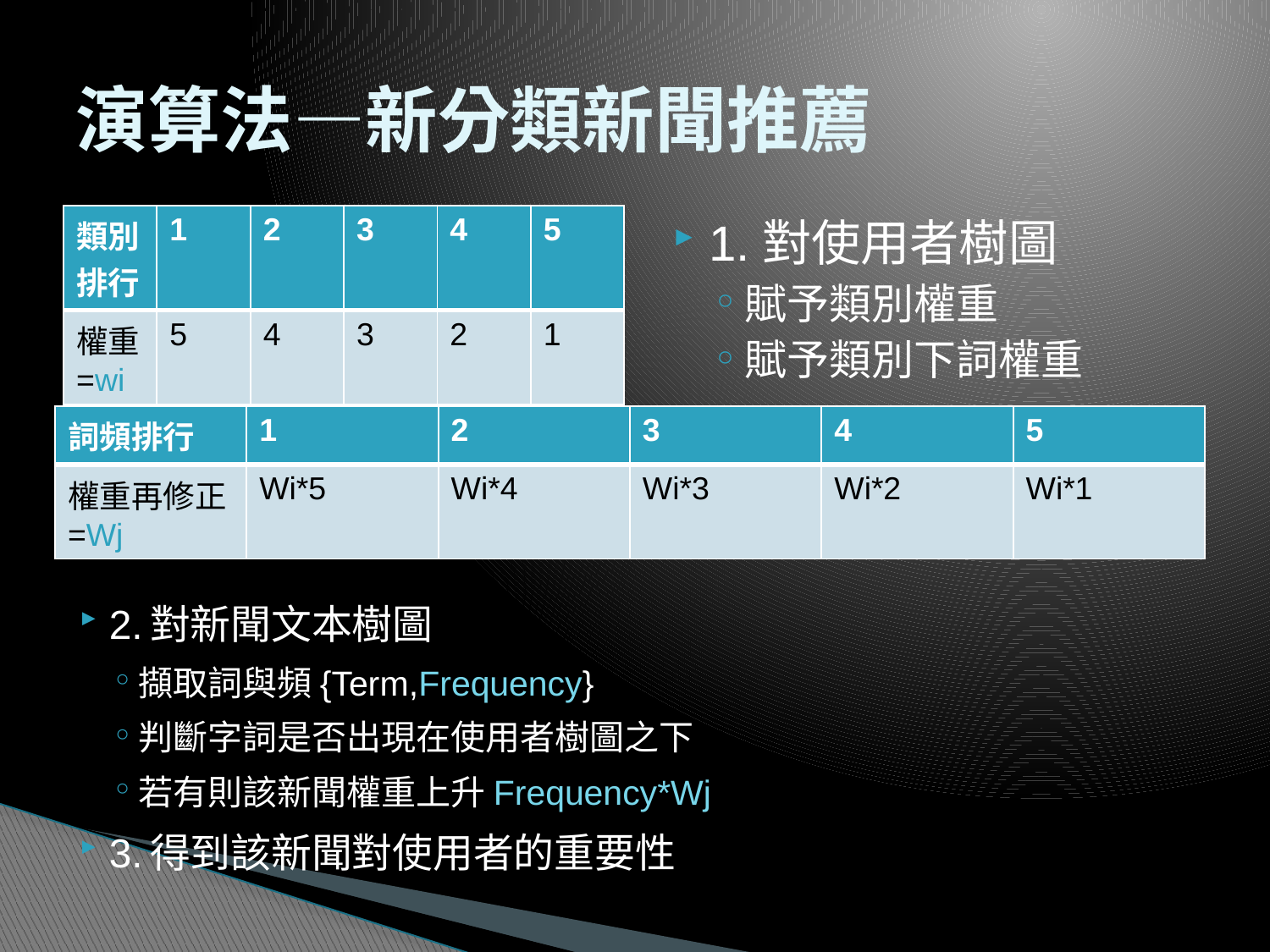

# 演算法—新分類新聞推薦
| 類別排行 | 1 | 2 | 3 | 4 | 5 |
| --- | --- | --- | --- | --- | --- |
| 權重=wi | 5 | 4 | 3 | 2 | 1 |
1.對使用者樹圖
賦予類別權重
賦予類別下詞權重

| 詞頻排行 | 1 | 2 | 3 | 4 | 5 |
| --- | --- | --- | --- | --- | --- |
| 權重再修正=Wj | Wi\*5 | Wi\*4 | Wi\*3 | Wi\*2 | Wi\*1 |
2.對新聞文本樹圖
擷取詞與頻{Term,Frequency}
判斷字詞是否出現在使用者樹圖之下
若有則該新聞權重上升Frequency*Wj
3.得到該新聞對使用者的重要性